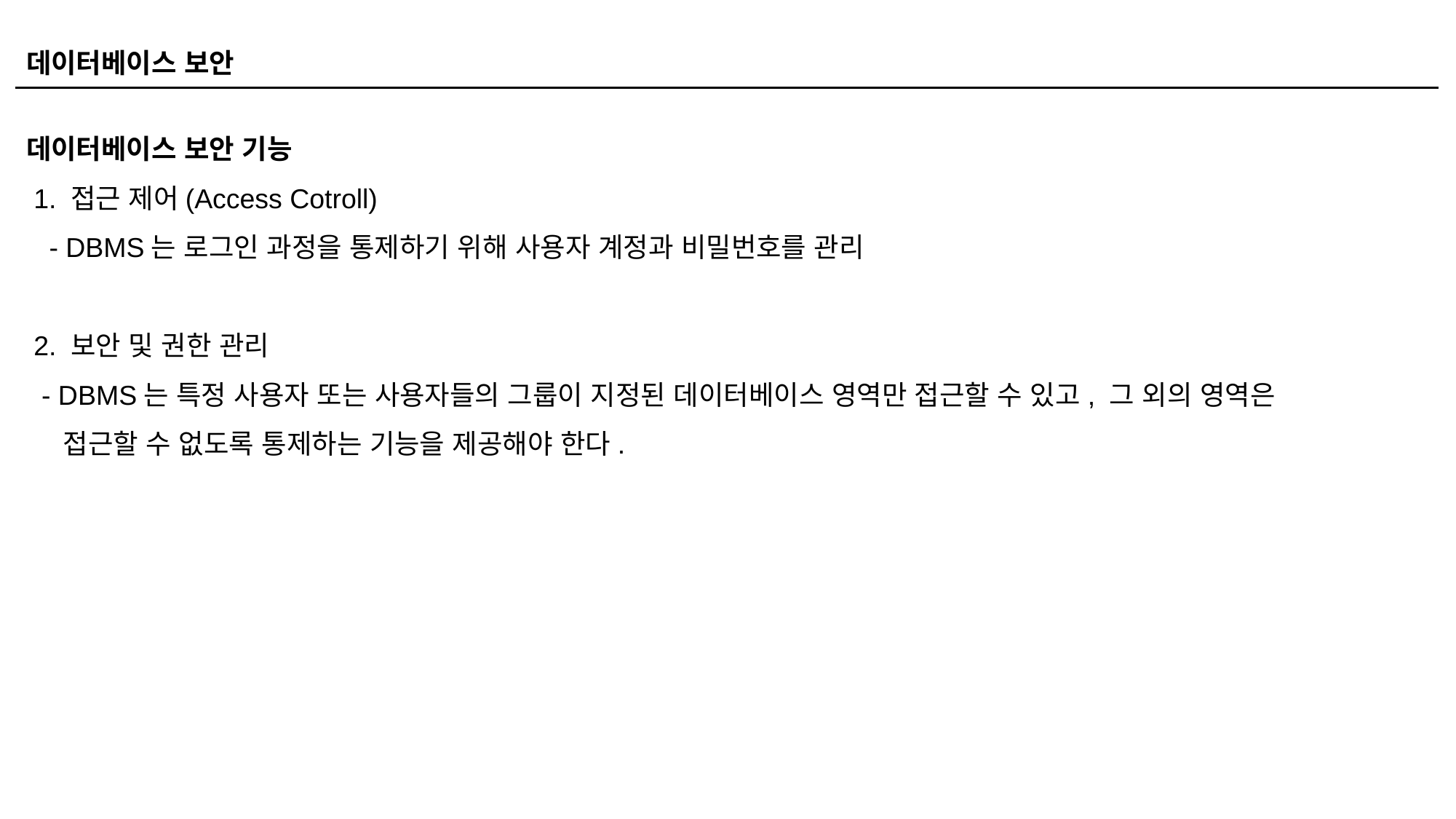

데이터베이스 보안
데이터베이스 보안 기능
 1. 접근 제어(Access Cotroll)
   - DBMS는 로그인 과정을 통제하기 위해 사용자 계정과 비밀번호를 관리

 2. 보안 및 권한 관리
  - DBMS는 특정 사용자 또는 사용자들의 그룹이 지정된 데이터베이스 영역만 접근할 수 있고, 그 외의 영역은
    접근할 수 없도록 통제하는 기능을 제공해야 한다.